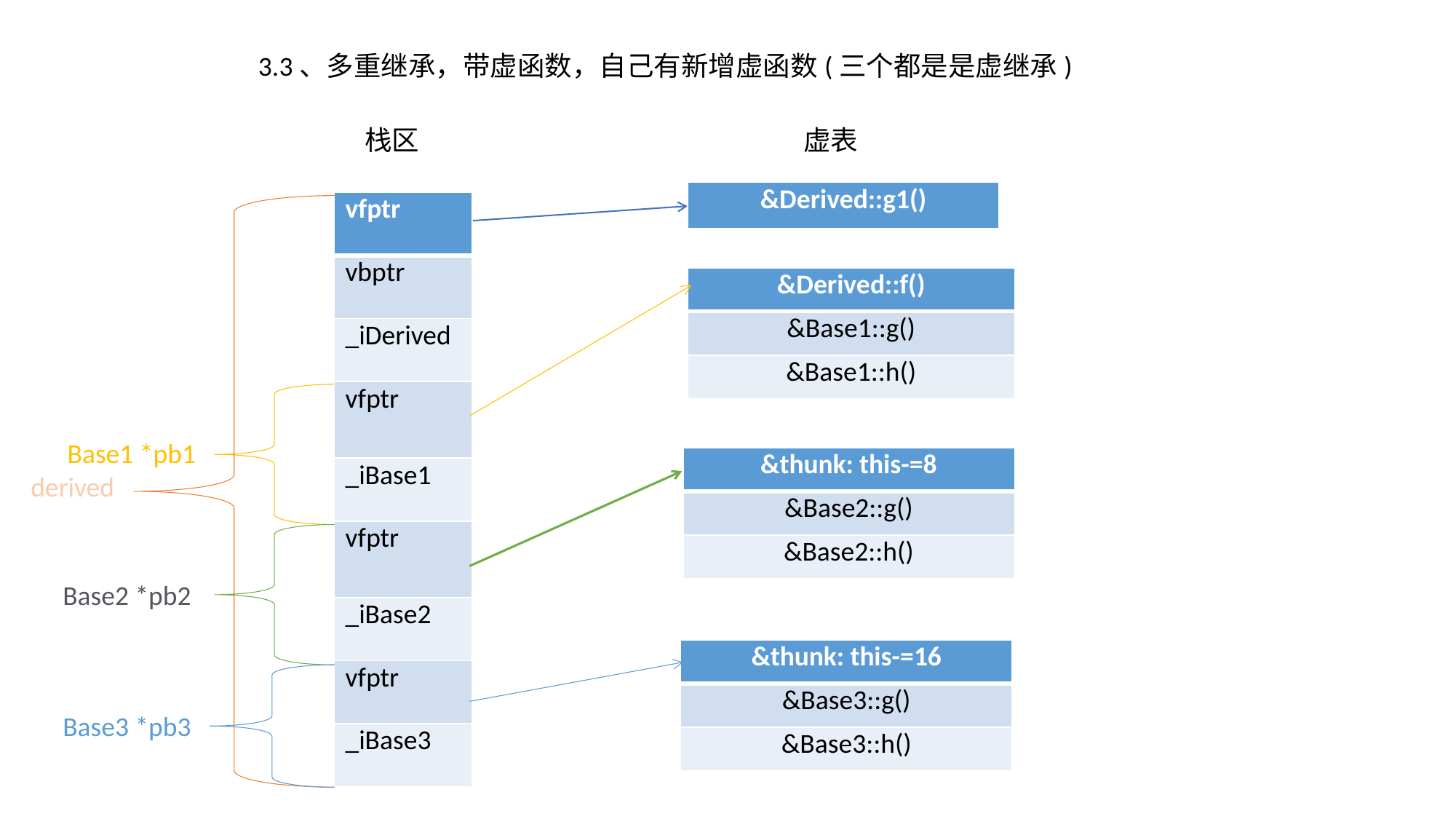

3.3、多重继承，带虚函数，自己有新增虚函数(三个都是是虚继承)
              栈区
               虚表
| &Derived::g1() |
| --- |
| vfptr |
| --- |
| vbptr |
| \_iDerived |
| vfptr |
| \_iBase1 |
| vfptr |
| \_iBase2 |
| vfptr |
| \_iBase3 |

| &Derived::f() |
| --- |
| &Base1::g() |
| &Base1::h() |

Base1 *pb1
| &thunk: this-=8 |
| --- |
| &Base2::g() |
| &Base2::h() |
derived

Base2 *pb2
| &thunk: this-=16 |
| --- |
| &Base3::g() |
| &Base3::h() |

Base3 *pb3